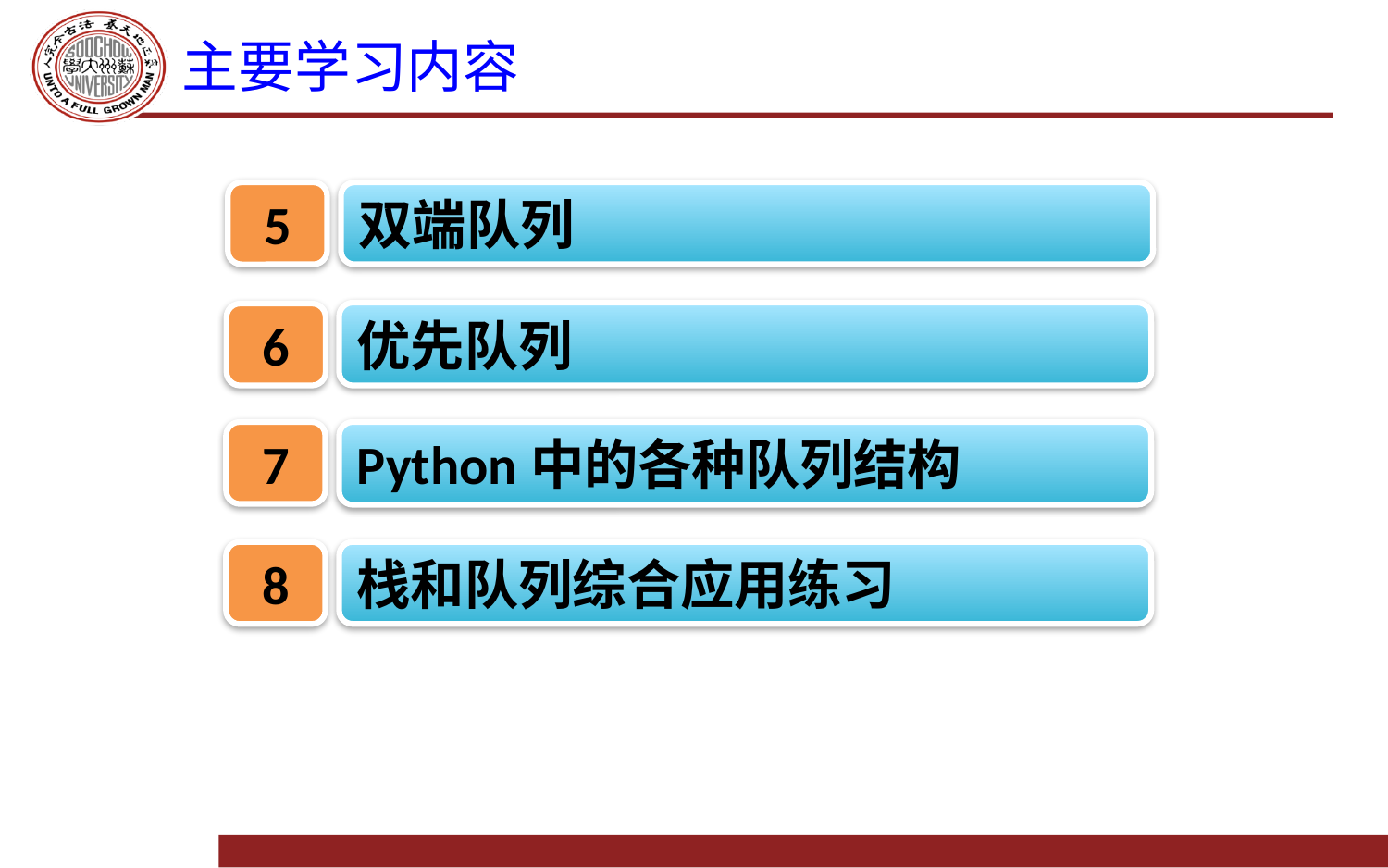

# 主要学习内容
5
双端队列
优先队列
6
7
Python中的各种队列结构
8
栈和队列综合应用练习